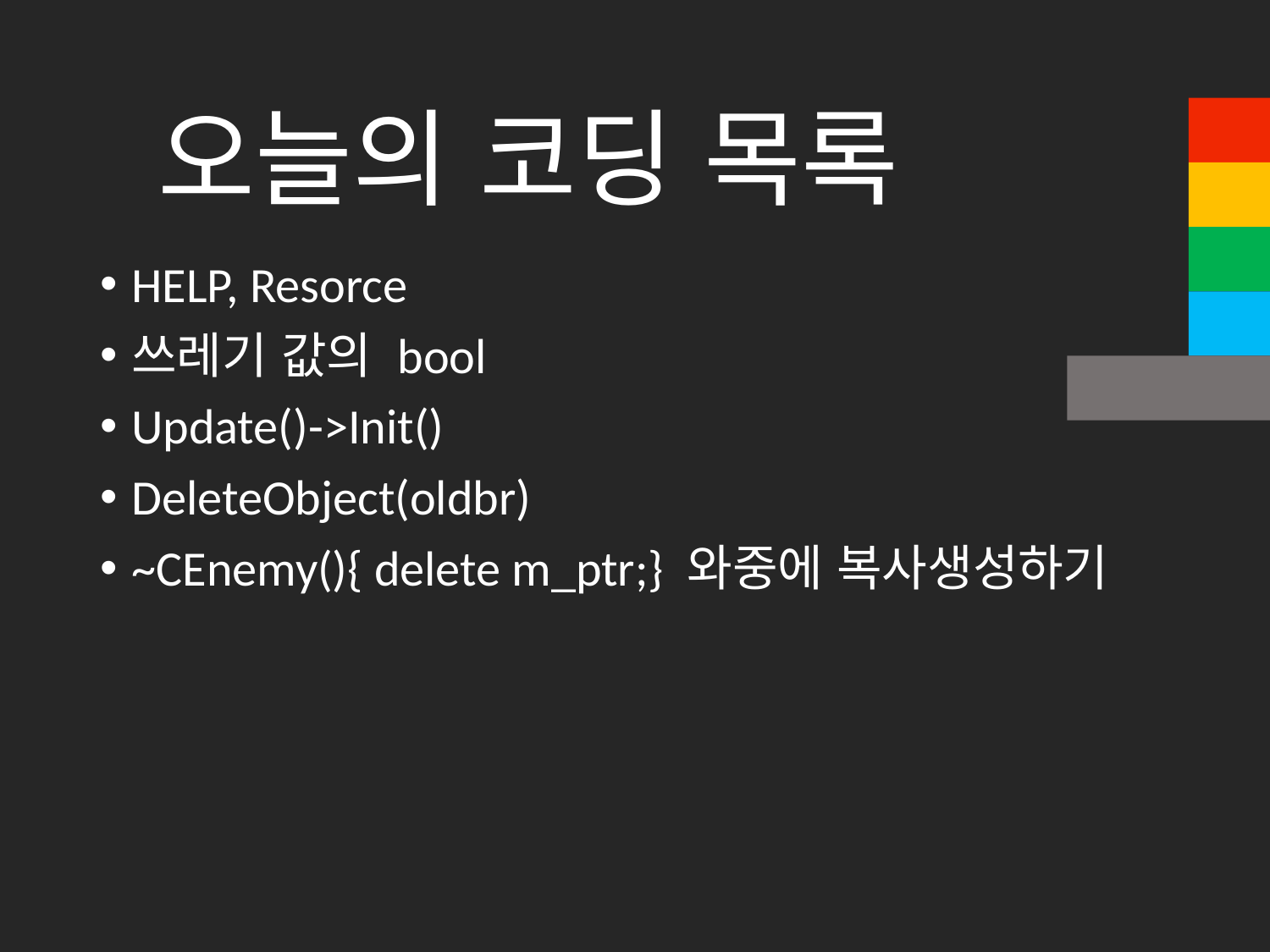

오늘의 코딩 목록

HELP, Resorce
쓰레기 값의 bool
Update()->Init()
DeleteObject(oldbr)
~CEnemy(){ delete m_ptr;} 와중에 복사생성하기